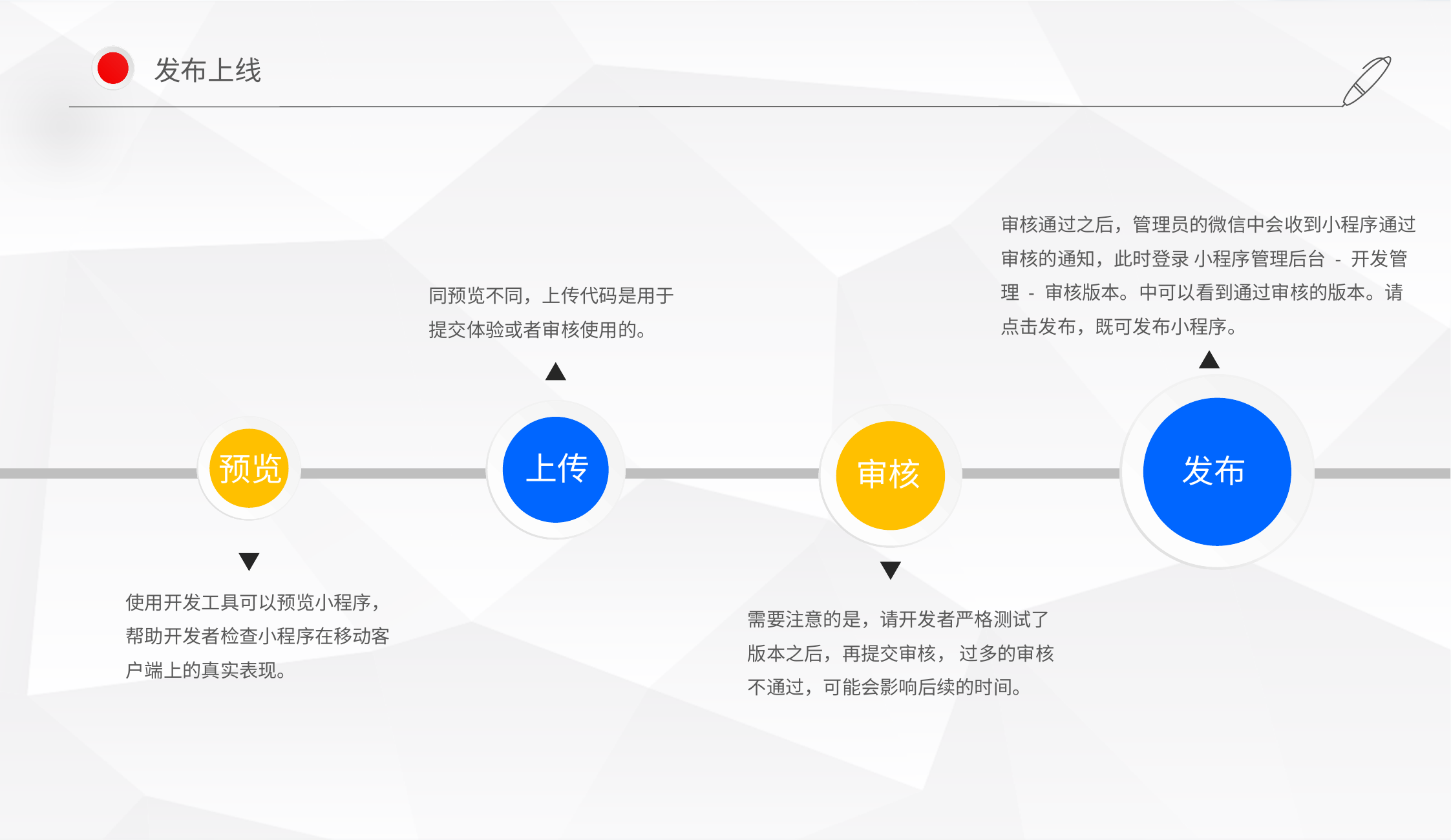

发布上线

审核通过之后，管理员的微信中会收到小程序通过审核的通知，此时登录 小程序管理后台 - 开发管理 - 审核版本。中可以看到通过审核的版本。请点击发布，既可发布小程序。
同预览不同，上传代码是用于提交体验或者审核使用的。

发布

上传

审核

预览

使用开发工具可以预览小程序，帮助开发者检查小程序在移动客户端上的真实表现。
需要注意的是，请开发者严格测试了版本之后，再提交审核， 过多的审核不通过，可能会影响后续的时间。